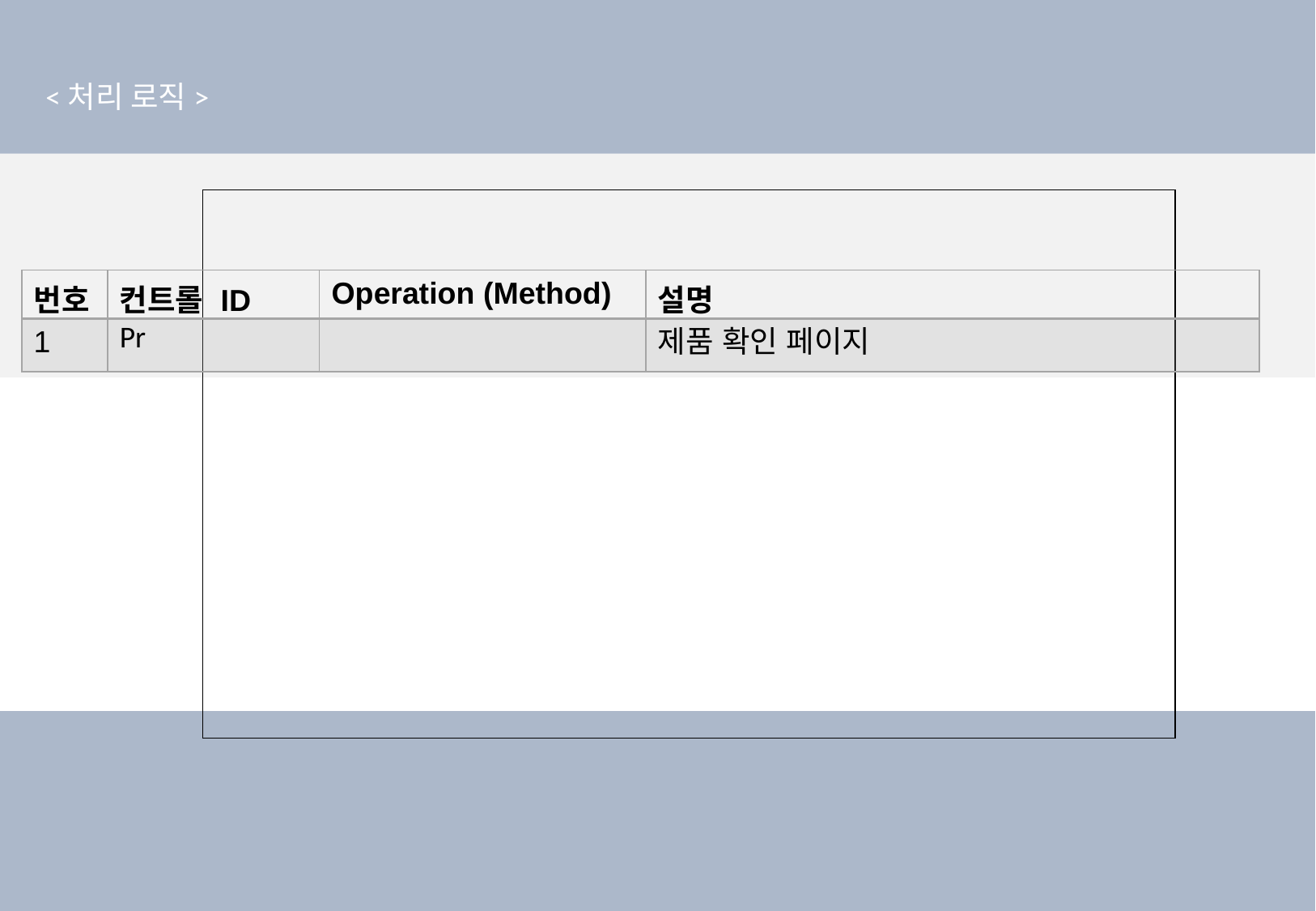

<처리 로직>

|  |
| --- |
| 번호 | 컨트롤 ID | Operation (Method) | 설명 |
| --- | --- | --- | --- |
| 1 | Pr |  | 제품 확인 페이지 |